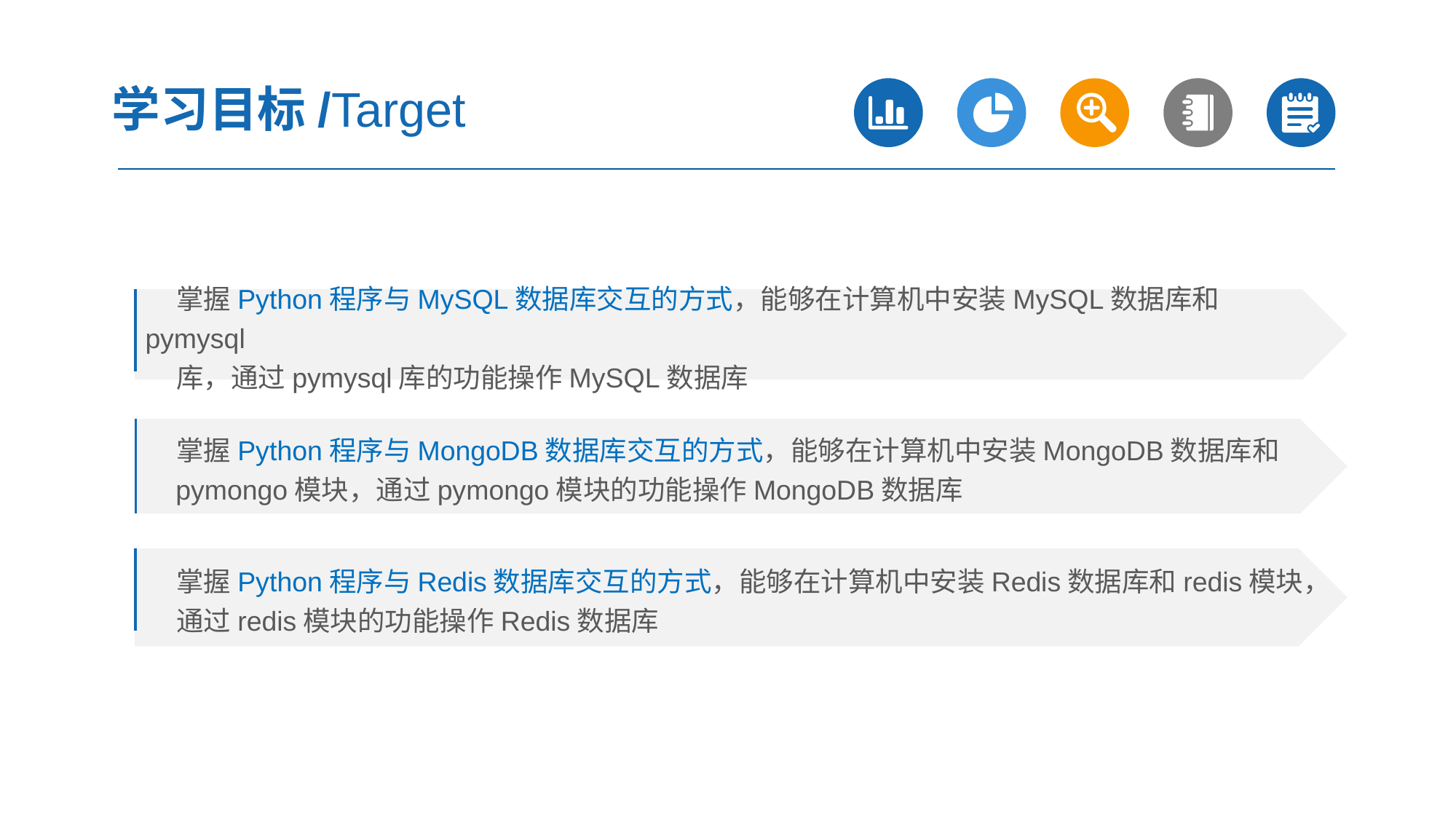

学习目标/Target
    掌握Python程序与MySQL数据库交互的方式，能够在计算机中安装MySQL数据库和pymysql
    库，通过pymysql库的功能操作MySQL数据库

    掌握Python程序与MongoDB数据库交互的方式，能够在计算机中安装MongoDB数据库和
    pymongo模块，通过pymongo模块的功能操作MongoDB数据库

    掌握Python程序与Redis数据库交互的方式，能够在计算机中安装Redis数据库和redis模块，
    通过redis模块的功能操作Redis数据库